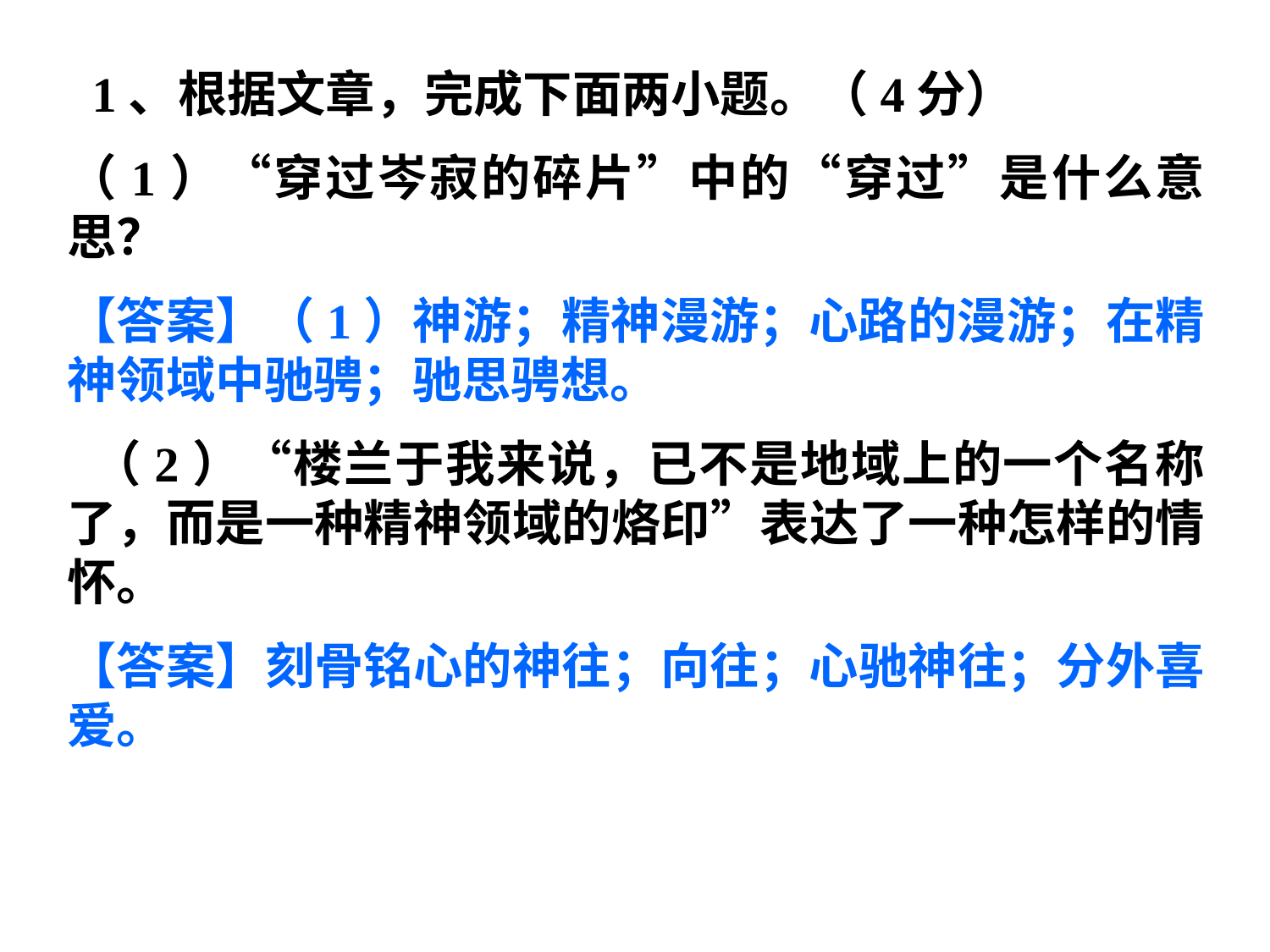

1、根据文章，完成下面两小题。（4分）
（1）“穿过岑寂的碎片”中的“穿过”是什么意思？
【答案】（1）神游；精神漫游；心路的漫游；在精神领域中驰骋；驰思骋想。
 （2）“楼兰于我来说，已不是地域上的一个名称了，而是一种精神领域的烙印”表达了一种怎样的情怀。
【答案】刻骨铭心的神往；向往；心驰神往；分外喜爱。